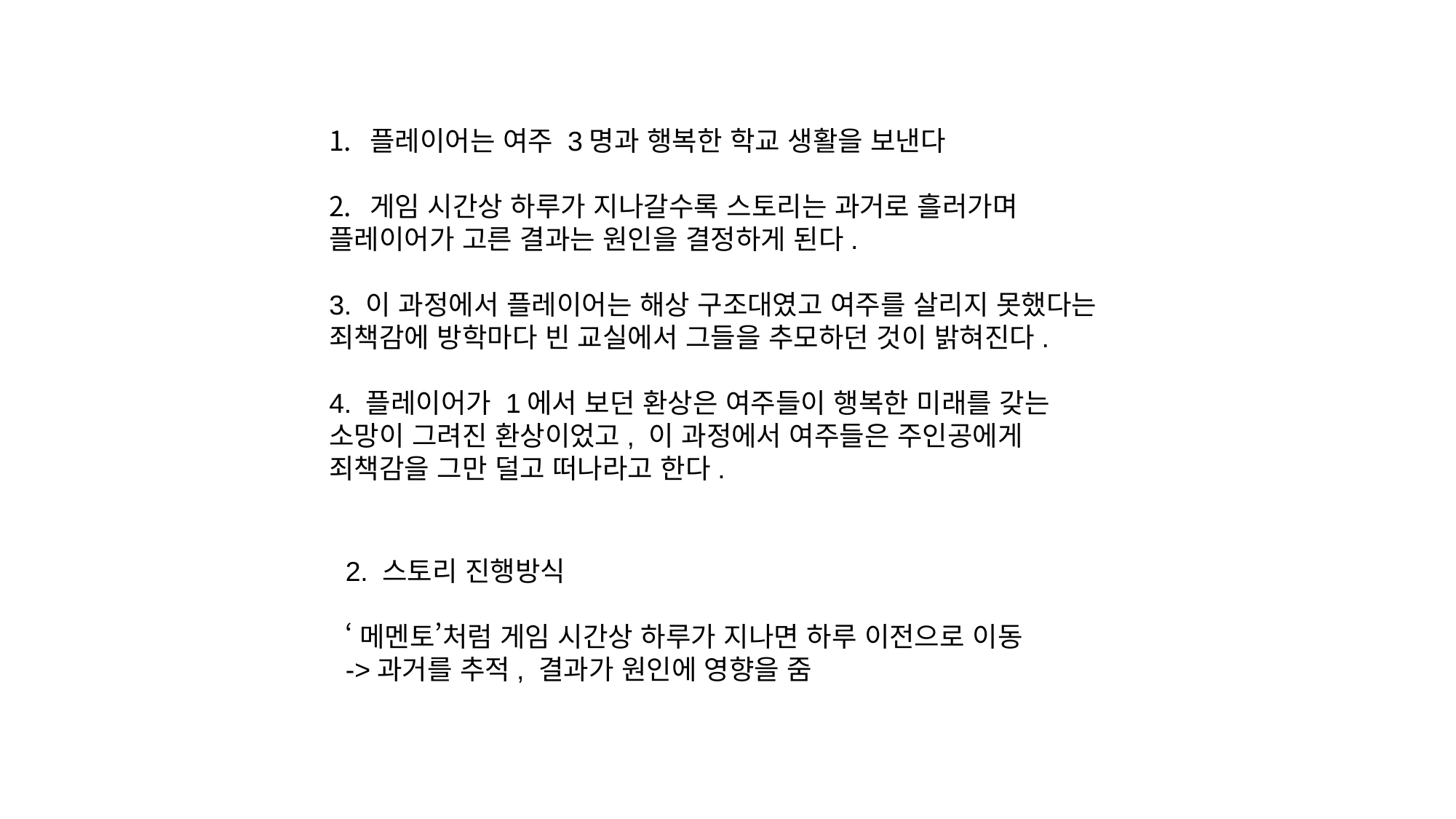

플레이어는 여주 3명과 행복한 학교 생활을 보낸다

게임 시간상 하루가 지나갈수록 스토리는 과거로 흘러가며
플레이어가 고른 결과는 원인을 결정하게 된다.

3. 이 과정에서 플레이어는 해상 구조대였고 여주를 살리지 못했다는 죄책감에 방학마다 빈 교실에서 그들을 추모하던 것이 밝혀진다.

4. 플레이어가 1에서 보던 환상은 여주들이 행복한 미래를 갖는 소망이 그려진 환상이었고, 이 과정에서 여주들은 주인공에게 죄책감을 그만 덜고 떠나라고 한다.

2. 스토리 진행방식

‘메멘토’처럼 게임 시간상 하루가 지나면 하루 이전으로 이동
->과거를 추적, 결과가 원인에 영향을 줌